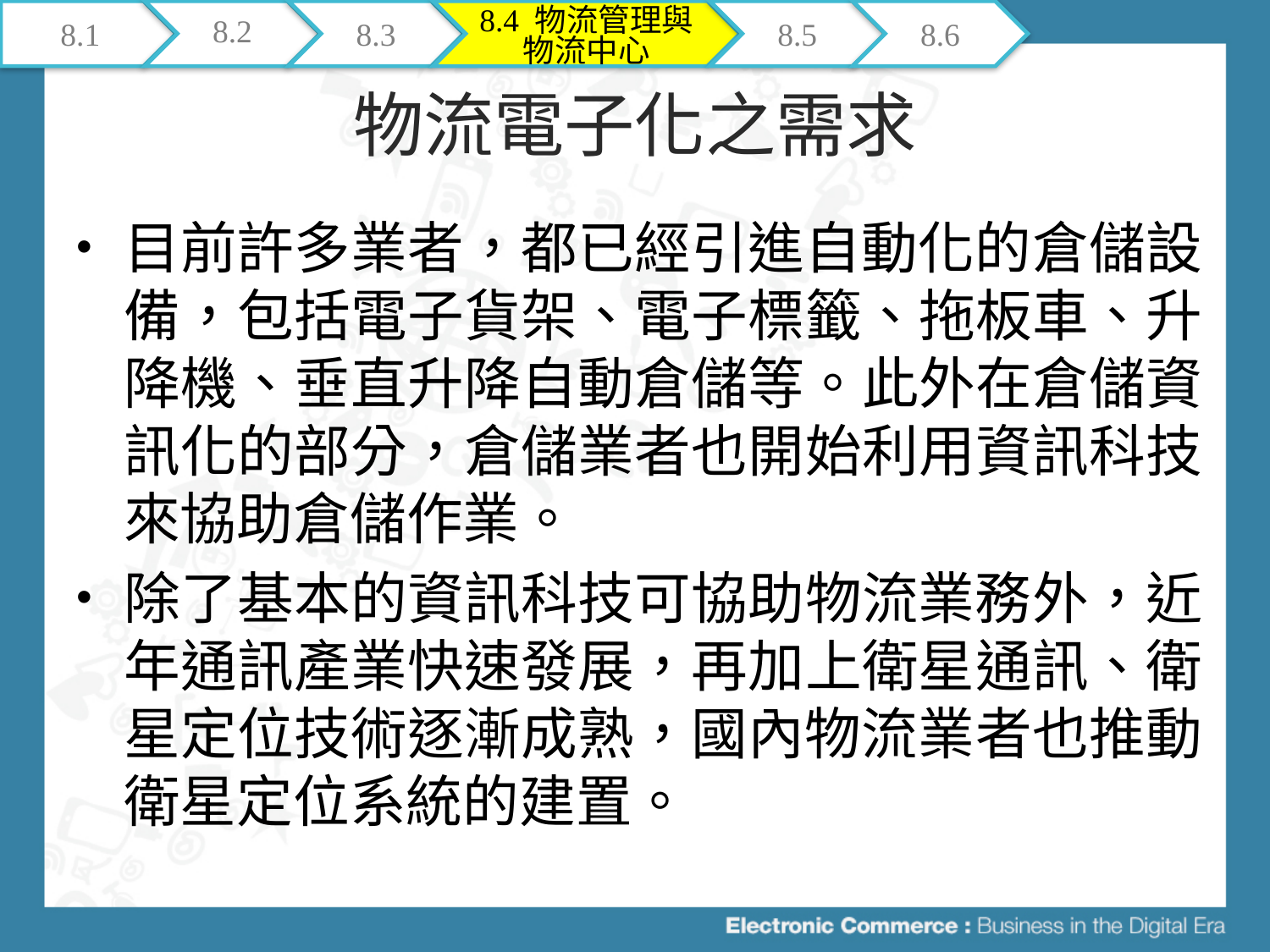

8.1
8.2
8.3
8.4 物流管理與物流中心
8.5
8.6
# 物流電子化之需求
目前許多業者，都已經引進自動化的倉儲設備，包括電子貨架、電子標籤、拖板車、升降機、垂直升降自動倉儲等。此外在倉儲資訊化的部分，倉儲業者也開始利用資訊科技來協助倉儲作業。
除了基本的資訊科技可協助物流業務外，近年通訊產業快速發展，再加上衛星通訊、衛星定位技術逐漸成熟，國內物流業者也推動衛星定位系統的建置。